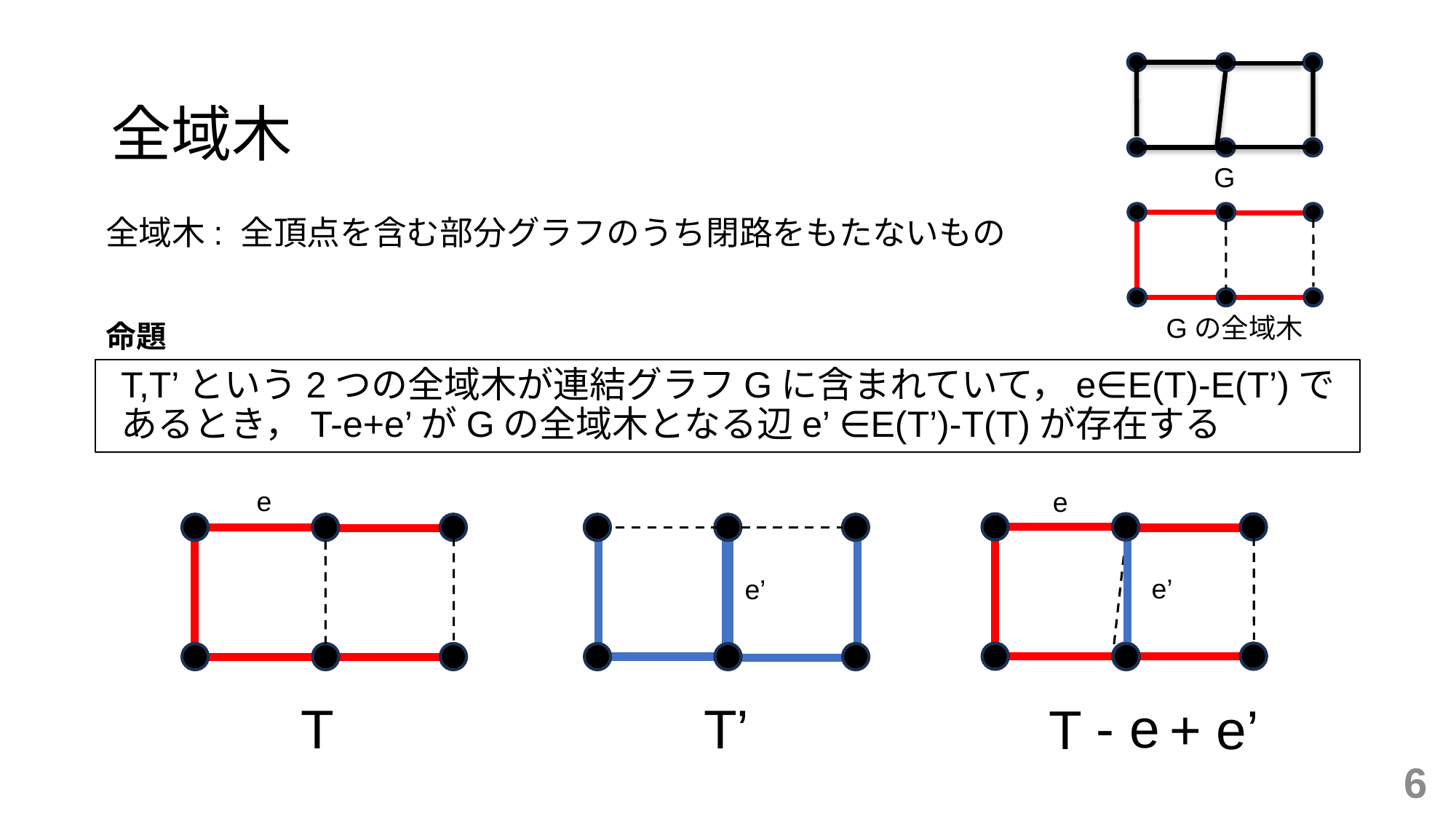

# 全域木
G

全域木: 全頂点を含む部分グラフのうち閉路をもたないもの
Gの全域木
命題
T,T’という2つの全域木が連結グラフGに含まれていて，e∈E(T)-E(T’)であるとき，T-e+e’がGの全域木となる辺e’ ∈E(T’)-T(T)が存在する
e
e

e’
e’

- e
T
T’
T
+ e’
6